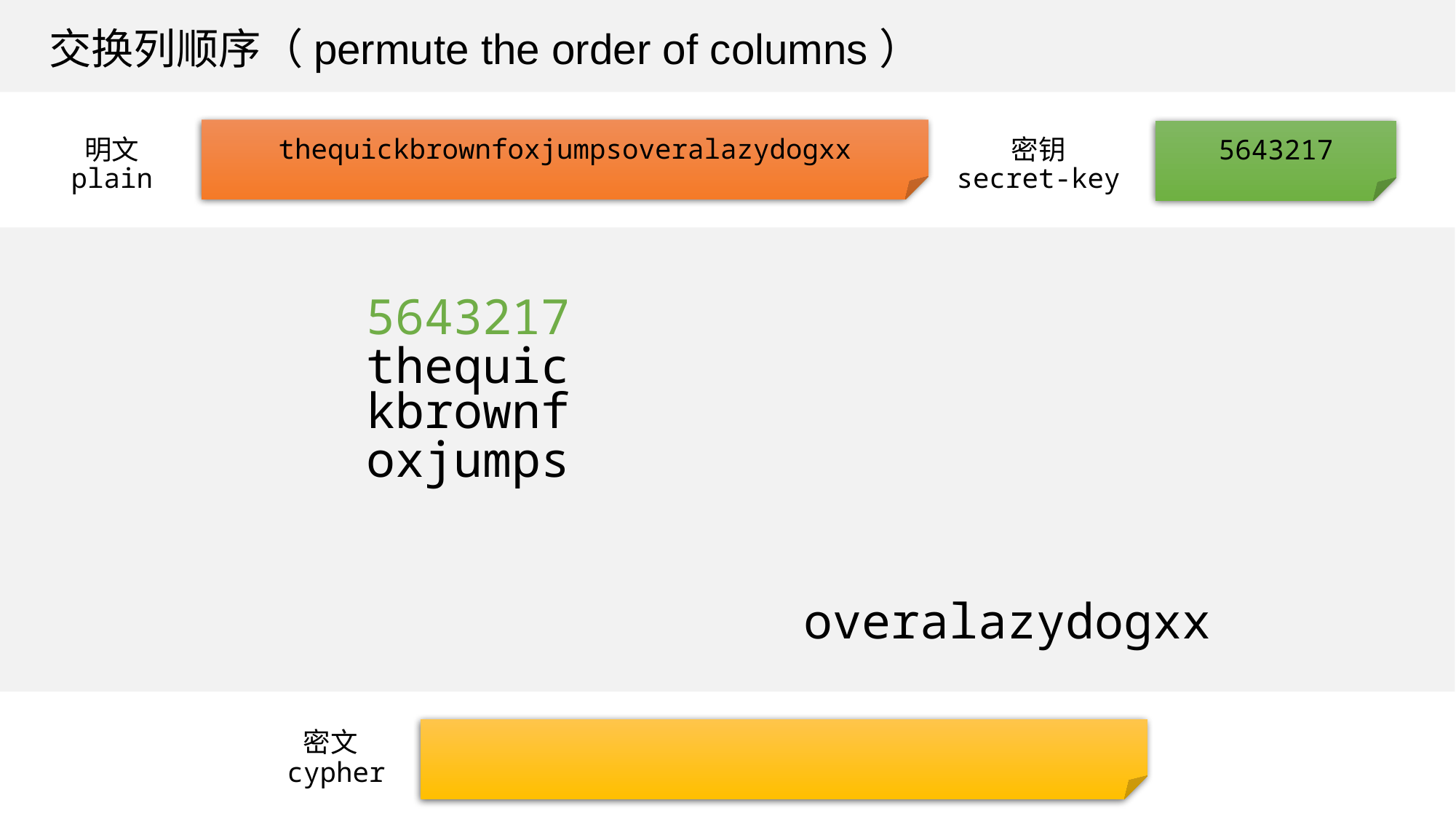

交换列顺序（permute the order of columns）
thequickbrownfoxjumpsoveralazydogxx
5643217
明文
密钥
secret-key
plain

5643217
thequic
kbrownf
oxjumps
overalazydogxx

密文
cypher